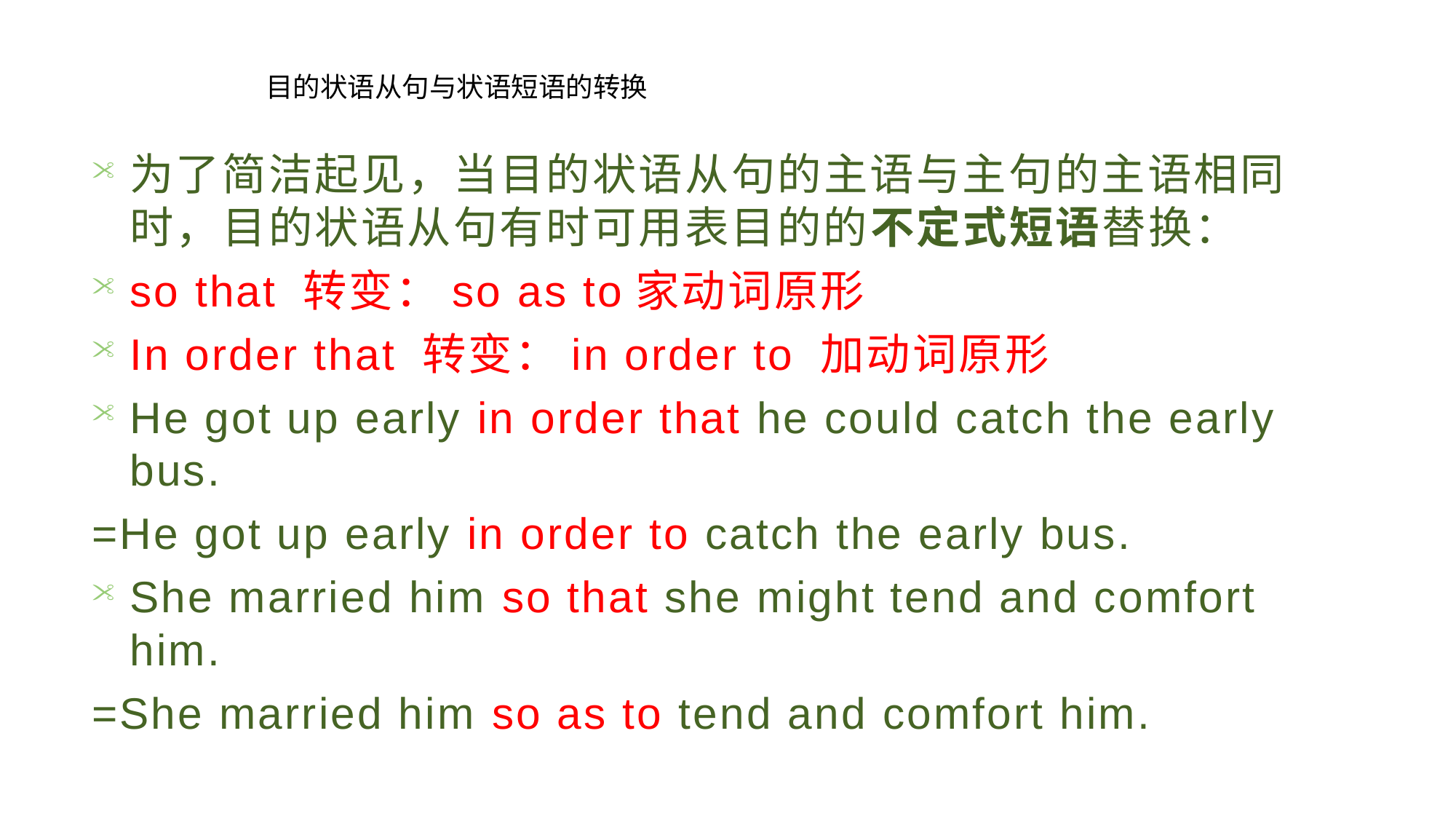

目的状语从句与状语短语的转换
为了简洁起见，当目的状语从句的主语与主句的主语相同时，目的状语从句有时可用表目的的不定式短语替换：
so that 转变：so as to家动词原形
In order that 转变：in order to 加动词原形
He got up early in order that he could catch the early bus.
=He got up early in order to catch the early bus.
She married him so that she might tend and comfort him.
=She married him so as to tend and comfort him.